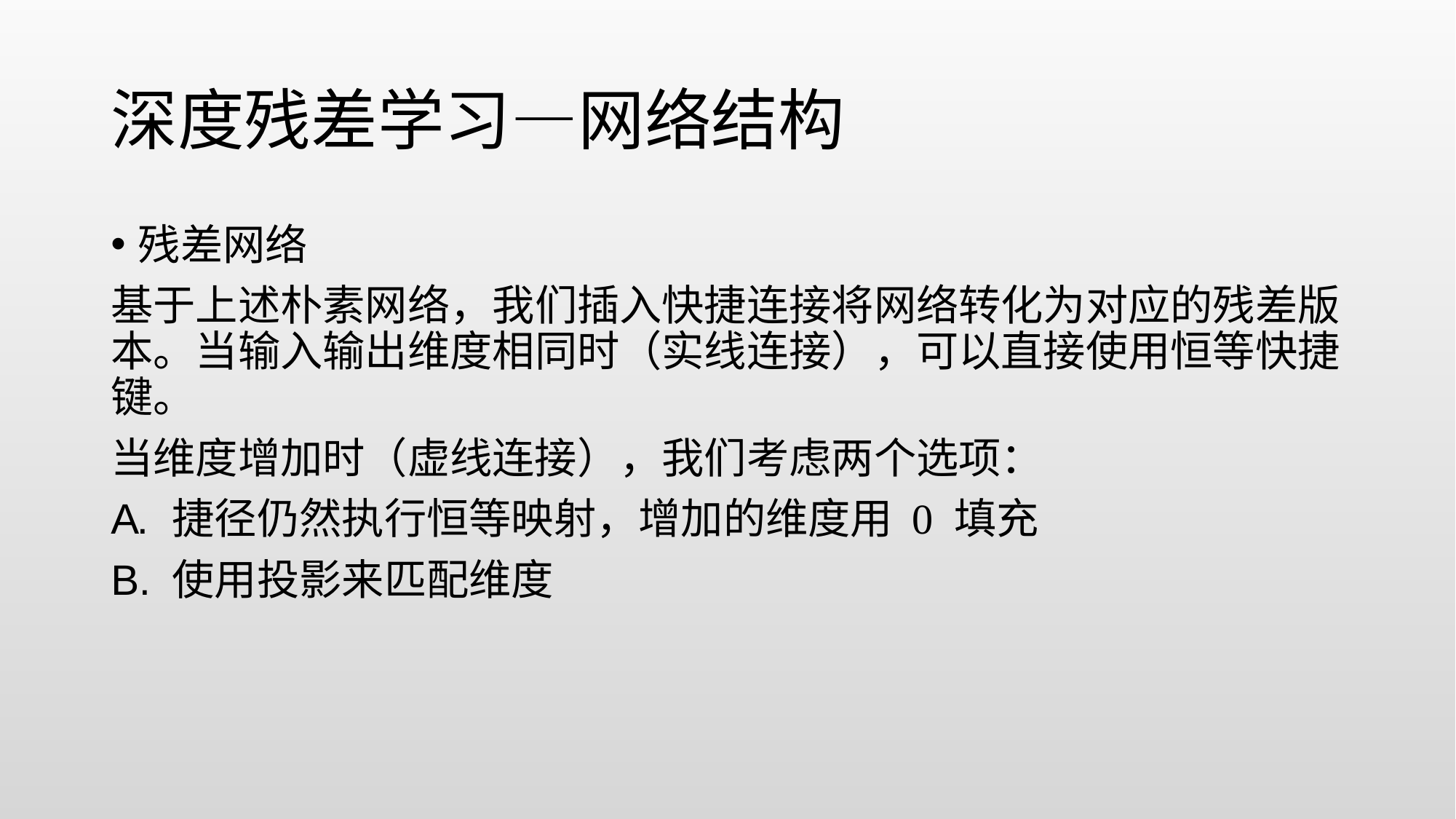

# 深度残差学习—网络结构
残差网络
基于上述朴素网络，我们插入快捷连接将网络转化为对应的残差版本。当输入输出维度相同时（实线连接），可以直接使用恒等快捷键。
当维度增加时（虚线连接），我们考虑两个选项：
捷径仍然执行恒等映射，增加的维度用 0 填充
使用投影来匹配维度